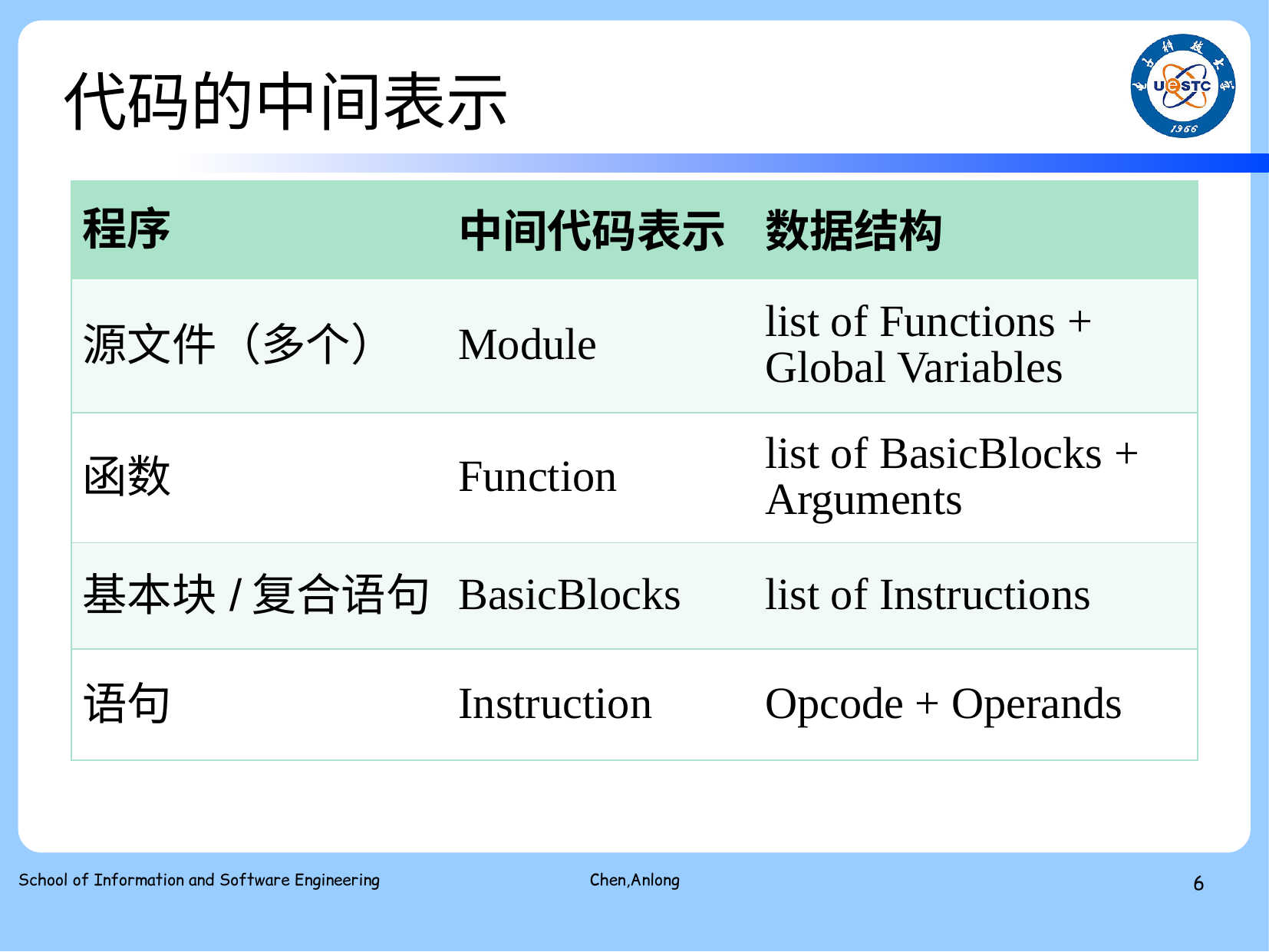

# 代码的中间表示
| 程序 | 中间代码表示 | 数据结构 |
| --- | --- | --- |
| 源文件（多个） | Module | list of Functions + Global Variables |
| 函数 | Function | list of BasicBlocks + Arguments |
| 基本块/复合语句 | BasicBlocks | list of Instructions |
| 语句 | Instruction | Opcode + Operands |
School of Information and Software Engineering
Chen,Anlong
6